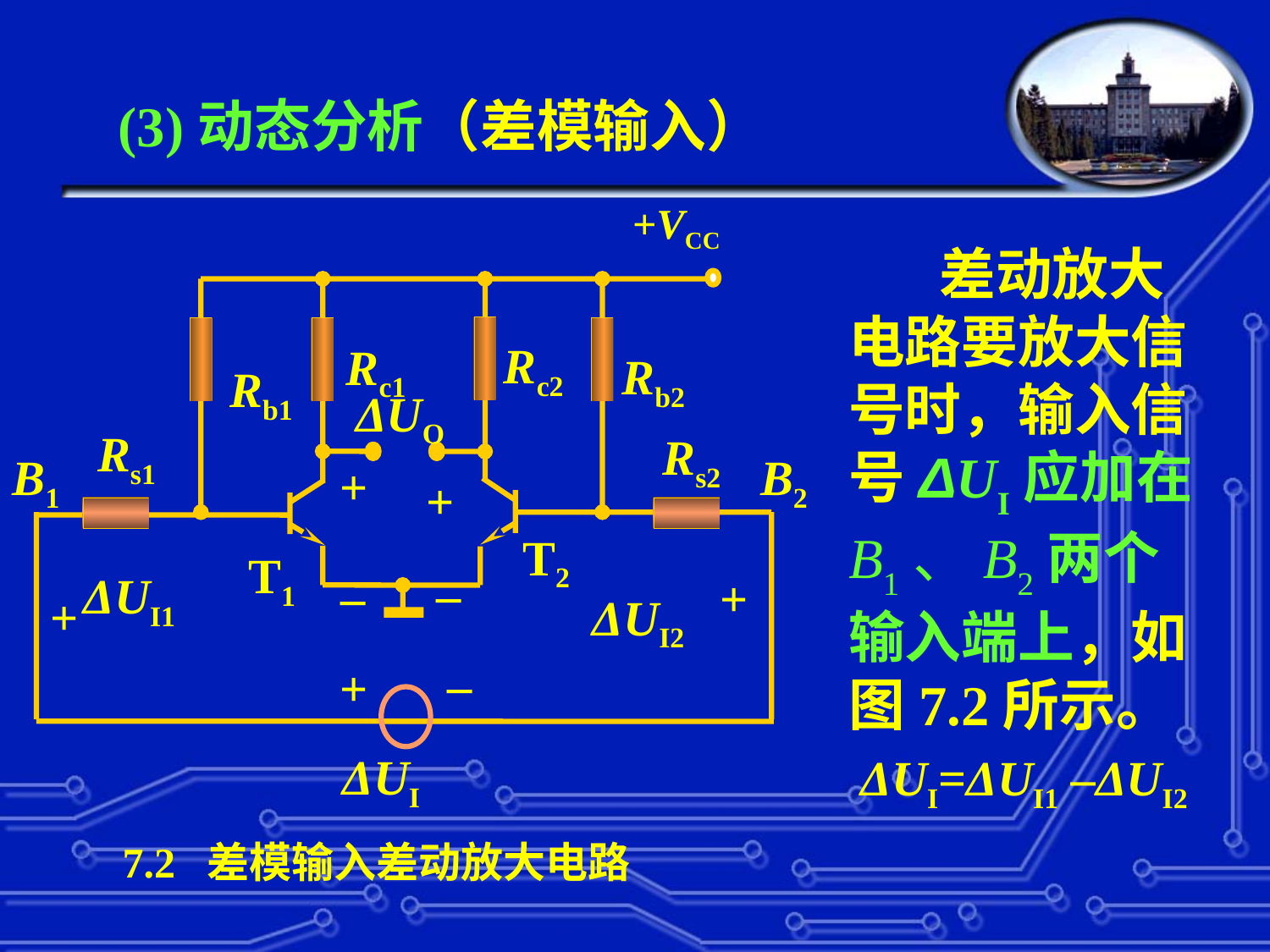

(3)动态分析（差模输入）

+VCC
      差动放大电路要放大信号时，输入信号ΔUI应加在B1、B2两个输入端上，如图7.2所示。

Rc2
Rc1

Rb2
Rb1
ΔUO
Rs1
Rs2
B1
B2

+

+

T2
T1
_
_

ΔUI1
+

+
ΔUI2

_
+

ΔUI
ΔUI=ΔUI1 –ΔUI2
7.2  差模输入差动放大电路